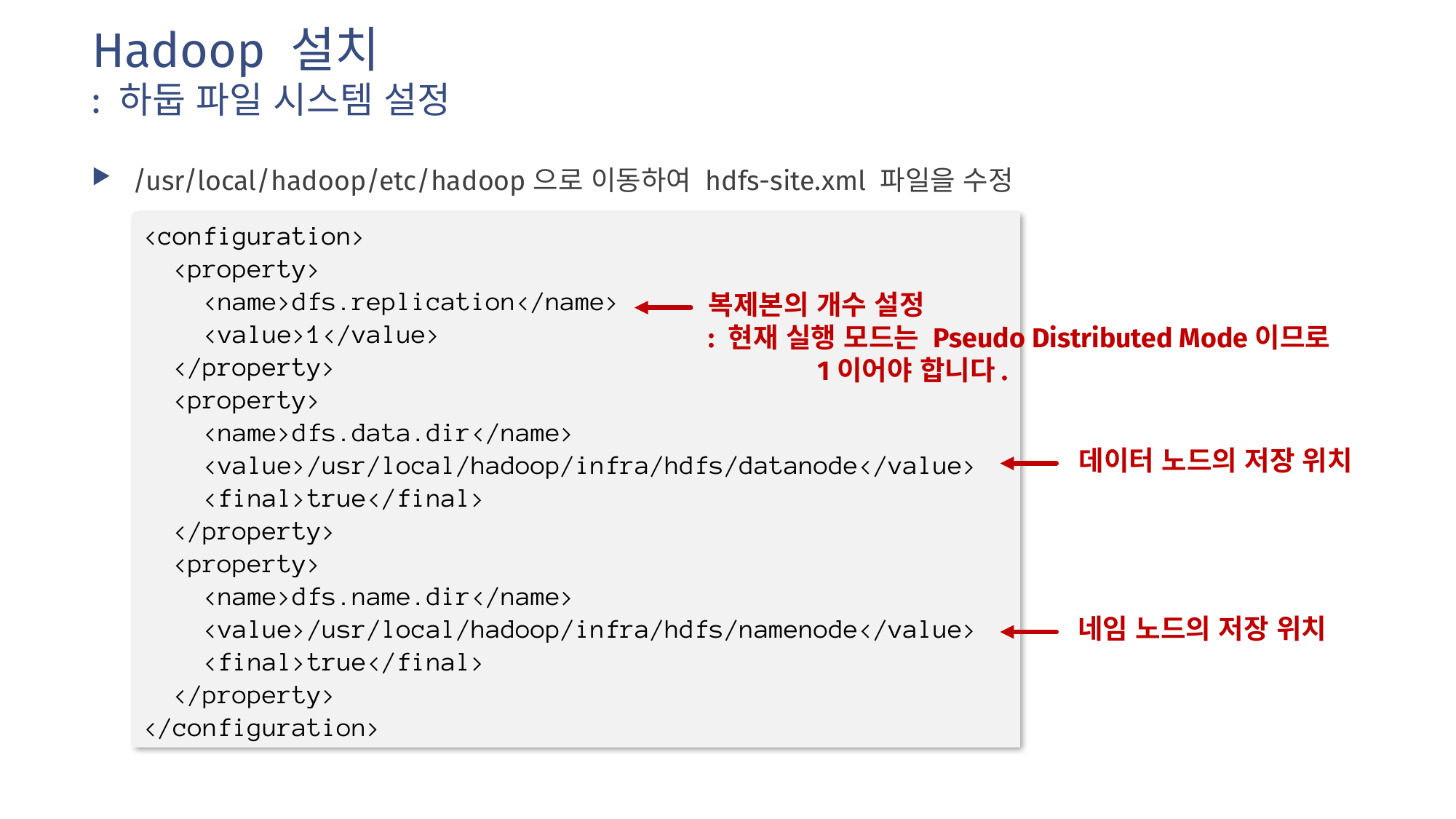

# Hadoop 설치 : 하둡 파일 시스템 설정
/usr/local/hadoop/etc/hadoop으로 이동하여 hdfs-site.xml 파일을 수정

<configuration>
  <property>
    <name>dfs.replication</name>
    <value>1</value>
  </property>
  <property>
    <name>dfs.data.dir</name>
    <value>/usr/local/hadoop/infra/hdfs/datanode</value>
    <final>true</final>
  </property>
  <property>
    <name>dfs.name.dir</name>
    <value>/usr/local/hadoop/infra/hdfs/namenode</value>
    <final>true</final>
  </property>
</configuration>
복제본의 개수 설정
: 현재 실행 모드는 Pseudo Distributed Mode이므로
	1이어야 합니다.
데이터 노드의 저장 위치
네임 노드의 저장 위치